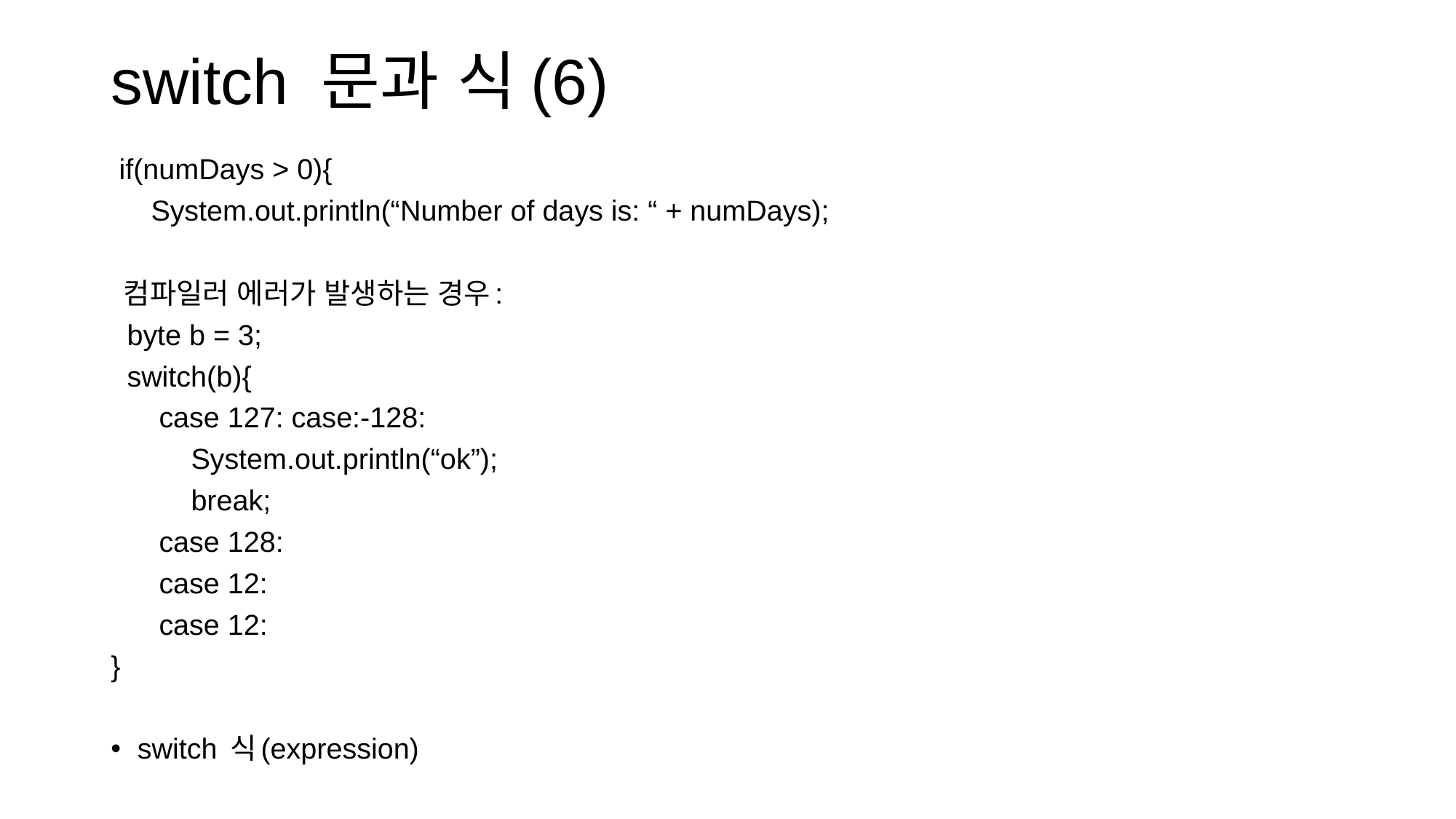

# switch 문과 식(6)
 if(numDays > 0){
     System.out.println(“Number of days is: “ + numDays);

 컴파일러 에러가 발생하는 경우:
  byte b = 3;
  switch(b){
      case 127: case:-128:
          System.out.println(“ok”);
          break;
      case 128:
      case 12:
      case 12:
}

switch 식(expression)